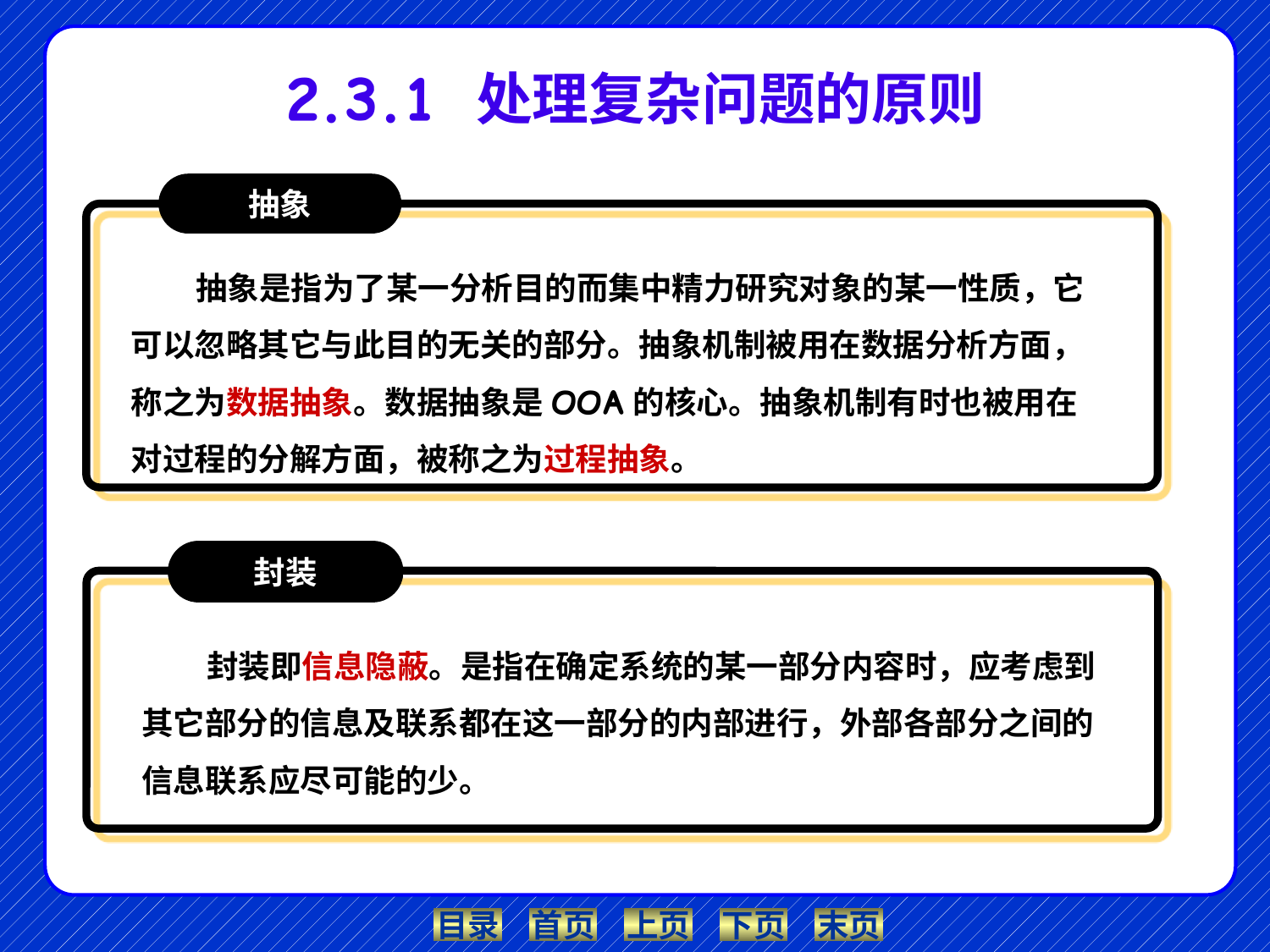

# 2.3.1 处理复杂问题的原则
抽象

        抽象是指为了某一分析目的而集中精力研究对象的某一性质，它可以忽略其它与此目的无关的部分。抽象机制被用在数据分析方面，称之为数据抽象。数据抽象是OOA的核心。抽象机制有时也被用在对过程的分解方面，被称之为过程抽象。
封装

        封装即信息隐蔽。是指在确定系统的某一部分内容时，应考虑到其它部分的信息及联系都在这一部分的内部进行，外部各部分之间的信息联系应尽可能的少。